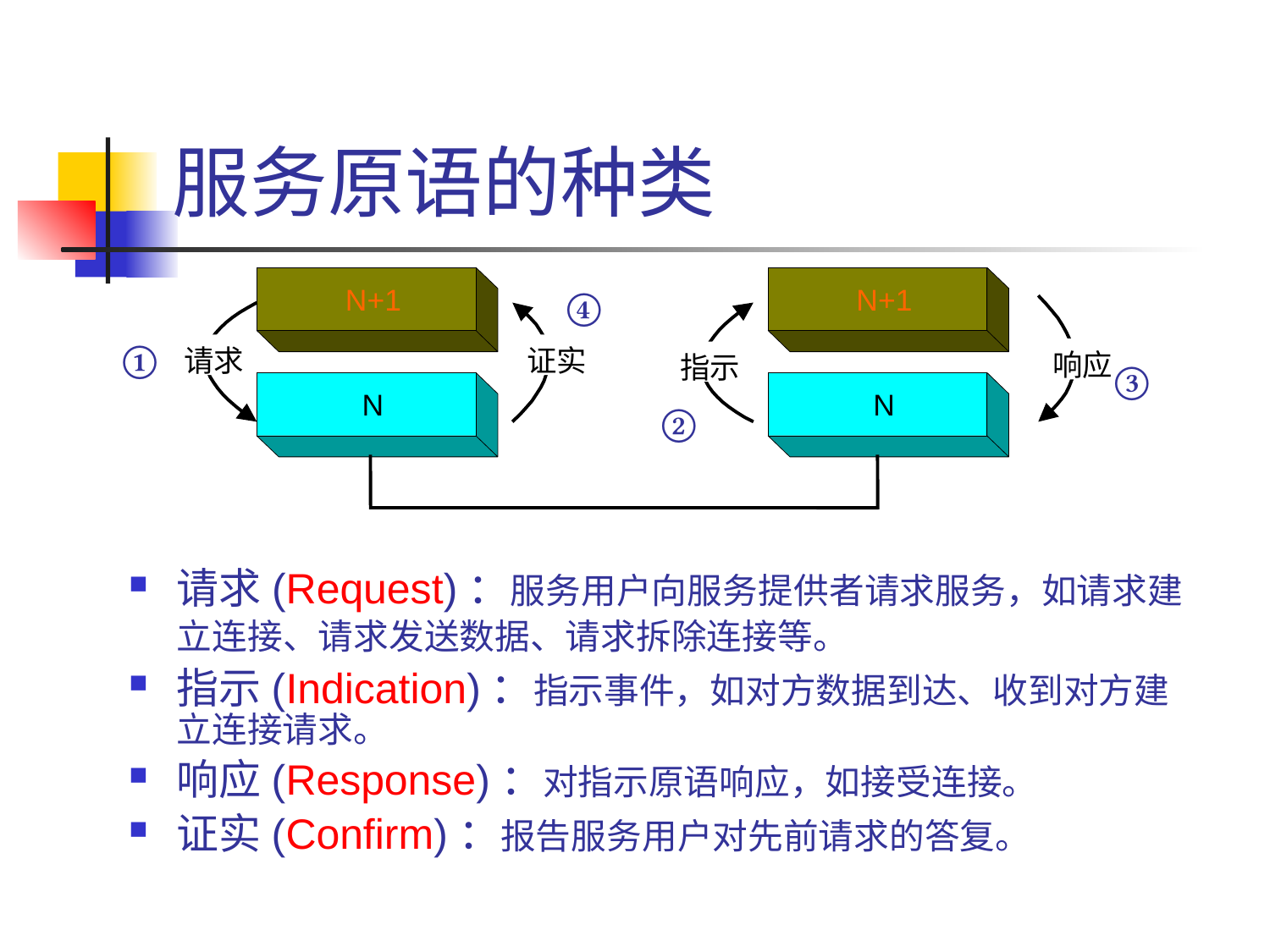

# 服务原语的种类

④
N+1
N+1

①

请求
证实
响应
指示
③

N
N
②

请求(Request)：服务用户向服务提供者请求服务，如请求建立连接、请求发送数据、请求拆除连接等。
指示(Indication)：指示事件，如对方数据到达、收到对方建立连接请求。
响应(Response)：对指示原语响应，如接受连接。
证实(Confirm)：报告服务用户对先前请求的答复。